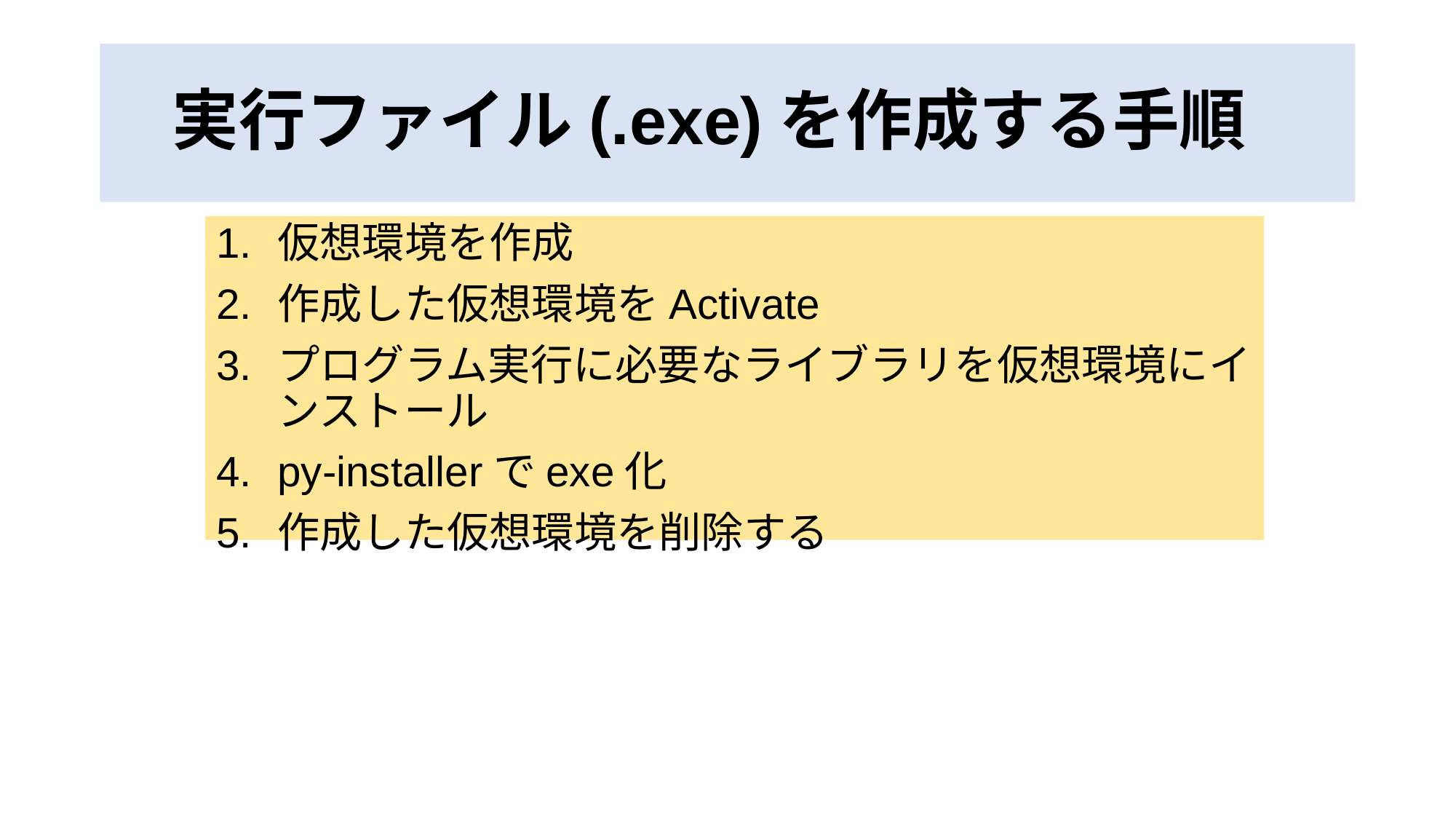

# 実行ファイル(.exe)を作成する手順
仮想環境を作成
作成した仮想環境をActivate
プログラム実行に必要なライブラリを仮想環境にインストール
py-installerでexe化
作成した仮想環境を削除する